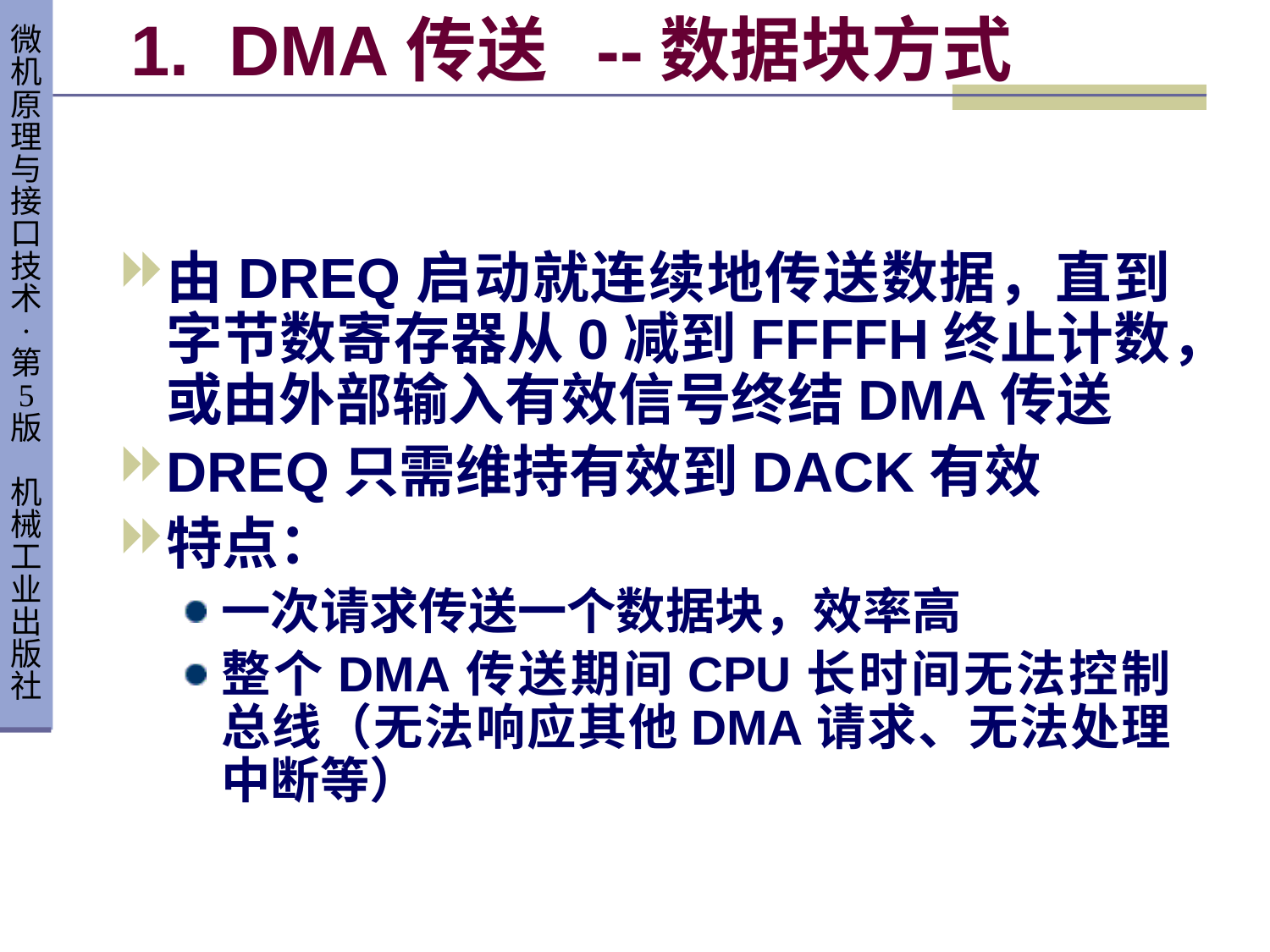

# 1.  DMA传送  --数据块方式
由DREQ启动就连续地传送数据，直到字节数寄存器从0减到FFFFH终止计数，或由外部输入有效信号终结DMA传送
DREQ只需维持有效到DACK有效
特点：
一次请求传送一个数据块，效率高
整个DMA传送期间CPU长时间无法控制总线（无法响应其他DMA请求、无法处理中断等）